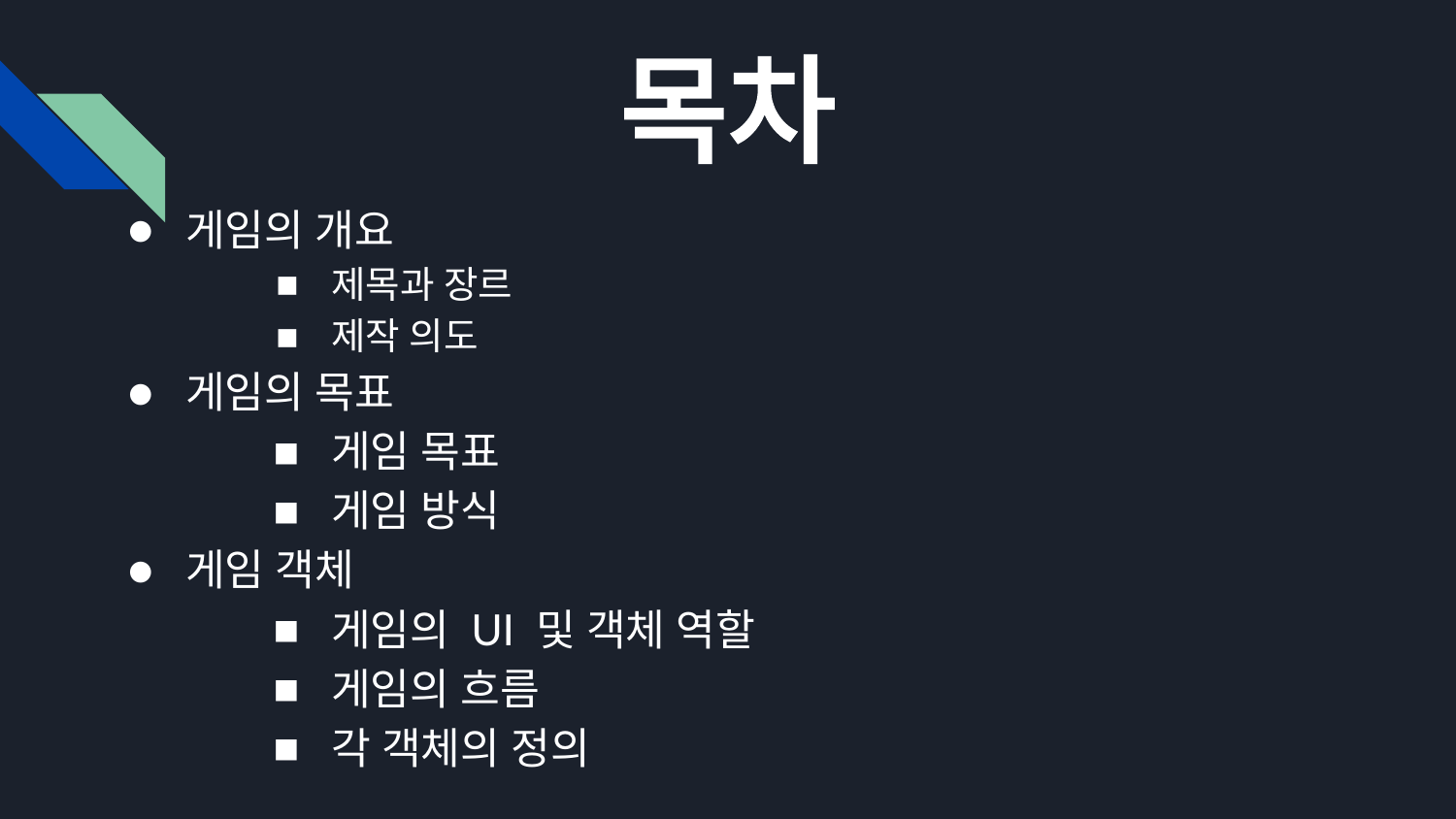

# 목차
게임의 개요
제목과 장르
제작 의도
게임의 목표
게임 목표
게임 방식
게임 객체
게임의 UI 및 객체 역할
게임의 흐름
각 객체의 정의